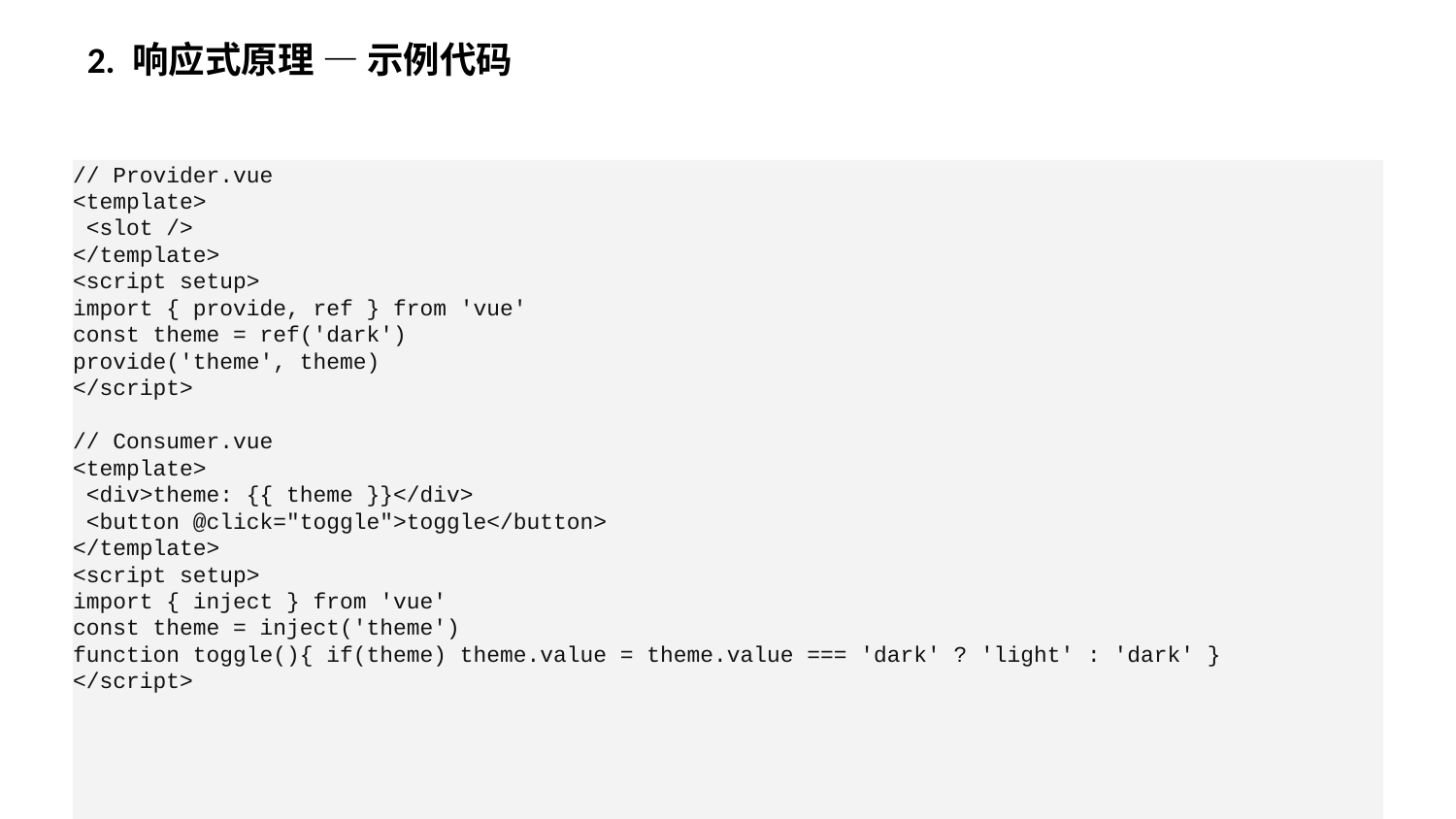

2. 响应式原理 — 示例代码
// Provider.vue
<template>
 <slot />
</template>
<script setup>
import { provide, ref } from 'vue'
const theme = ref('dark')
provide('theme', theme)
</script>

// Consumer.vue
<template>
 <div>theme: {{ theme }}</div>
 <button @click="toggle">toggle</button>
</template>
<script setup>
import { inject } from 'vue'
const theme = inject('theme')
function toggle(){ if(theme) theme.value = theme.value === 'dark' ? 'light' : 'dark' }
</script>